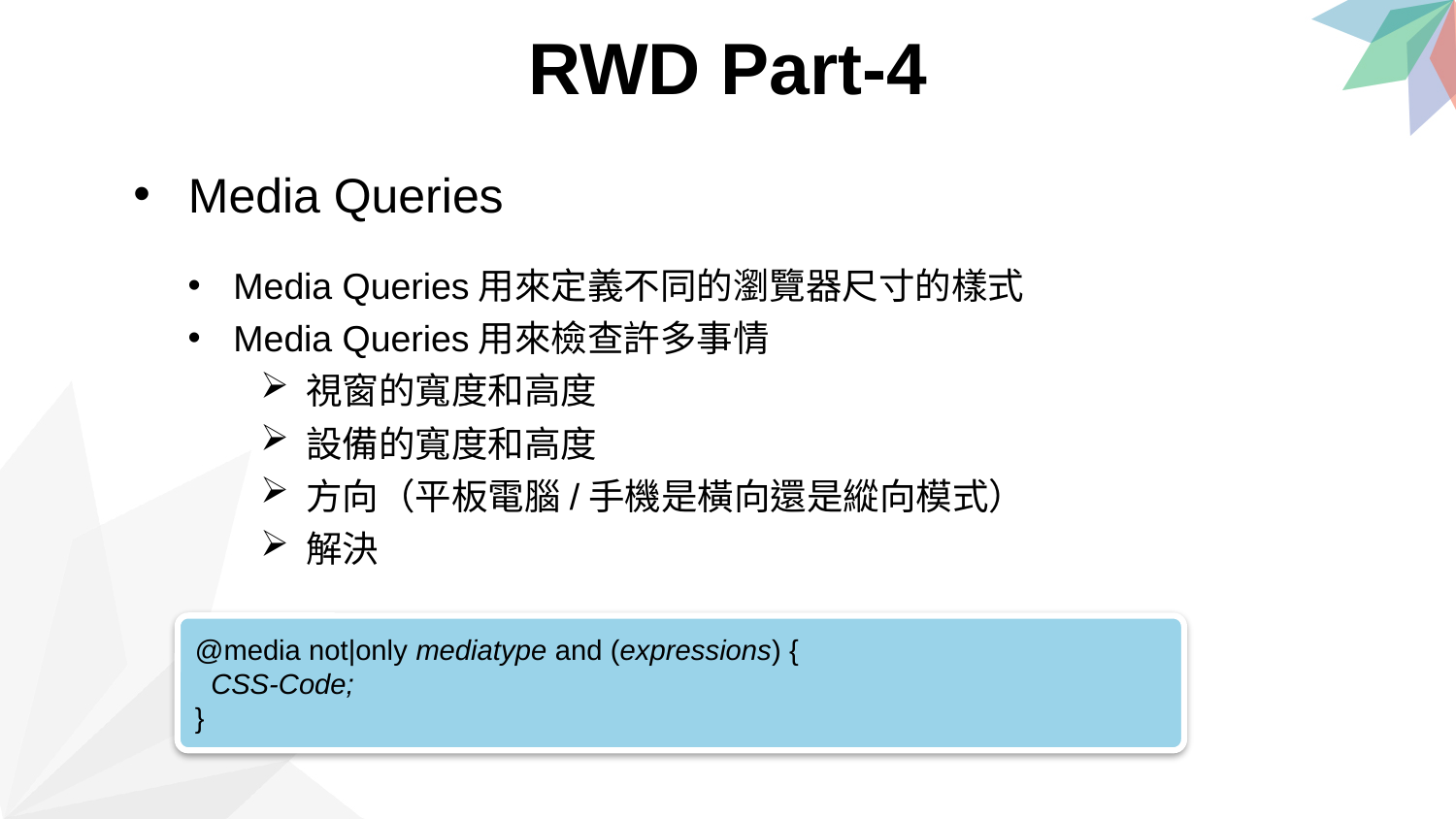

RWD Part-4
Media Queries
Media Queries用來定義不同的瀏覽器尺寸的樣式
Media Queries用來檢查許多事情
視窗的寬度和高度
設備的寬度和高度
方向（平板電腦/手機是橫向還是縱向模式）
解決

@media not|only mediatype and (expressions) {
  CSS-Code;
}